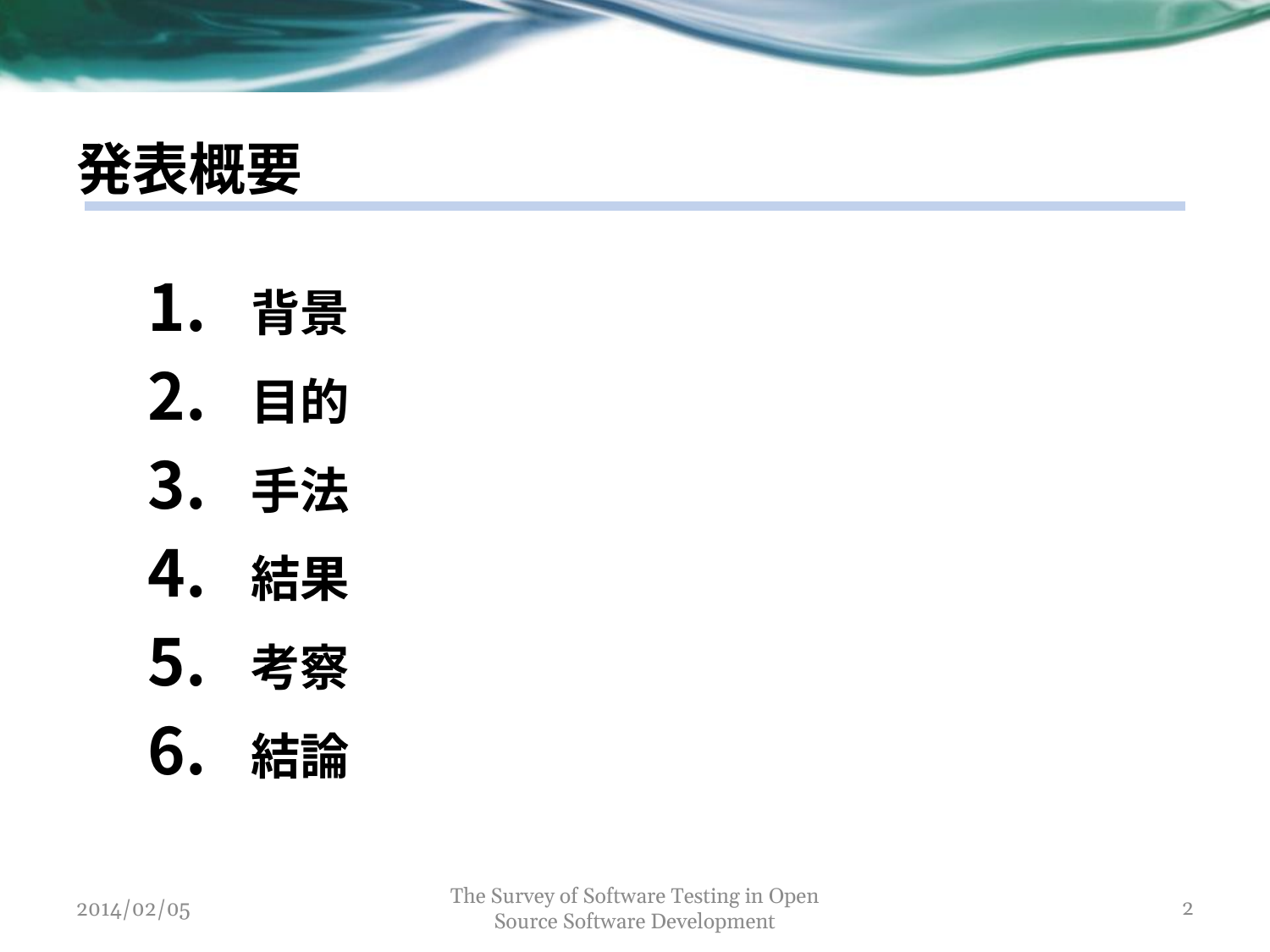

発表概要
背景
目的
手法
結果
考察
結論
2014/02/05
The Survey of Software Testing in Open Source Software Development
2